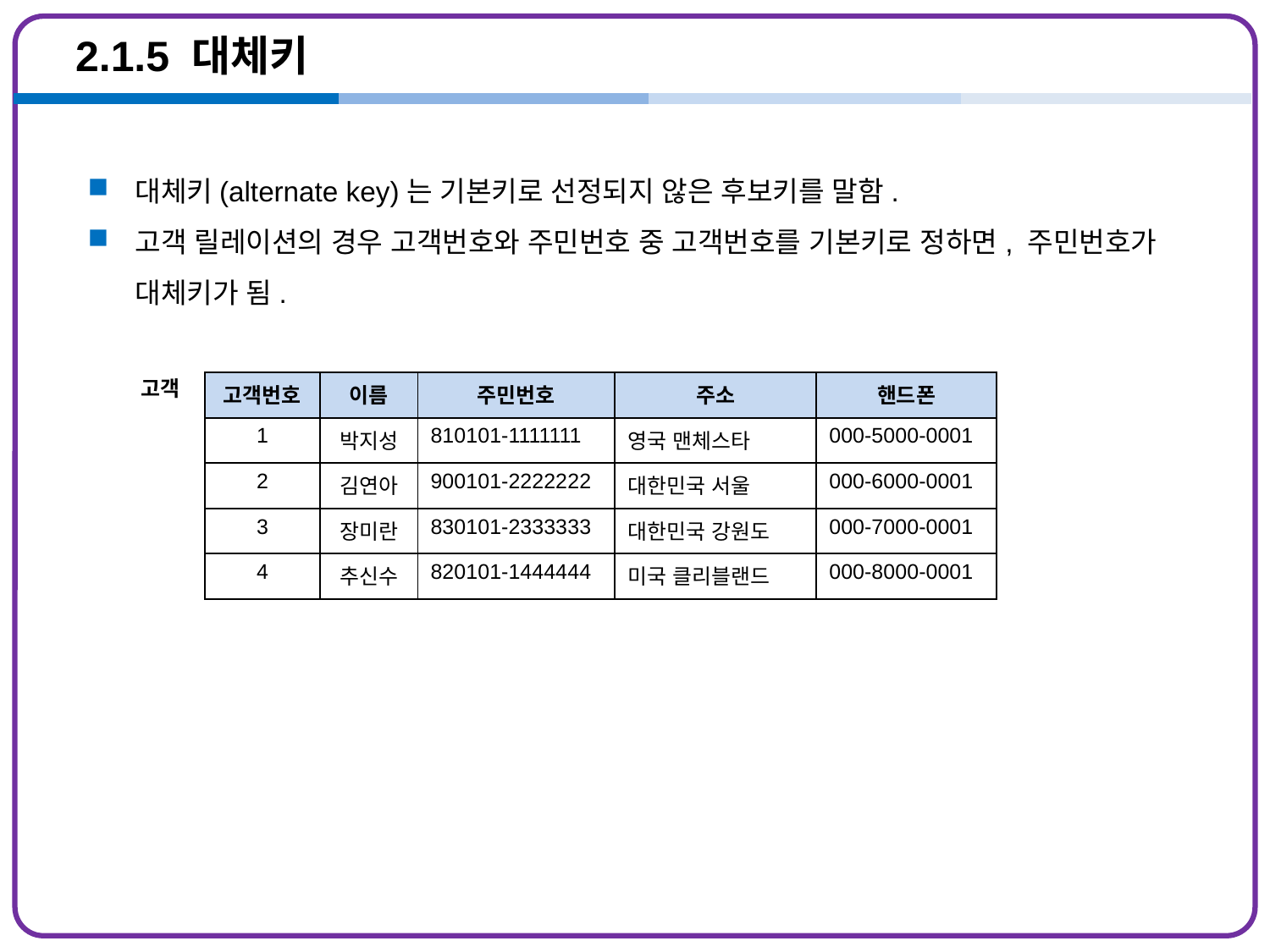

# 2.1.5 대체키
대체키(alternate key)는 기본키로 선정되지 않은 후보키를 말함.
고객 릴레이션의 경우 고객번호와 주민번호 중 고객번호를 기본키로 정하면, 주민번호가 대체키가 됨.
고객
| 고객번호 | 이름 | 주민번호 | 주소 | 핸드폰 |
| --- | --- | --- | --- | --- |
| 1 | 박지성 | 810101-1111111 | 영국 맨체스타 | 000-5000-0001 |
| 2 | 김연아 | 900101-2222222 | 대한민국 서울 | 000-6000-0001 |
| 3 | 장미란 | 830101-2333333 | 대한민국 강원도 | 000-7000-0001 |
| 4 | 추신수 | 820101-1444444 | 미국 클리블랜드 | 000-8000-0001 |